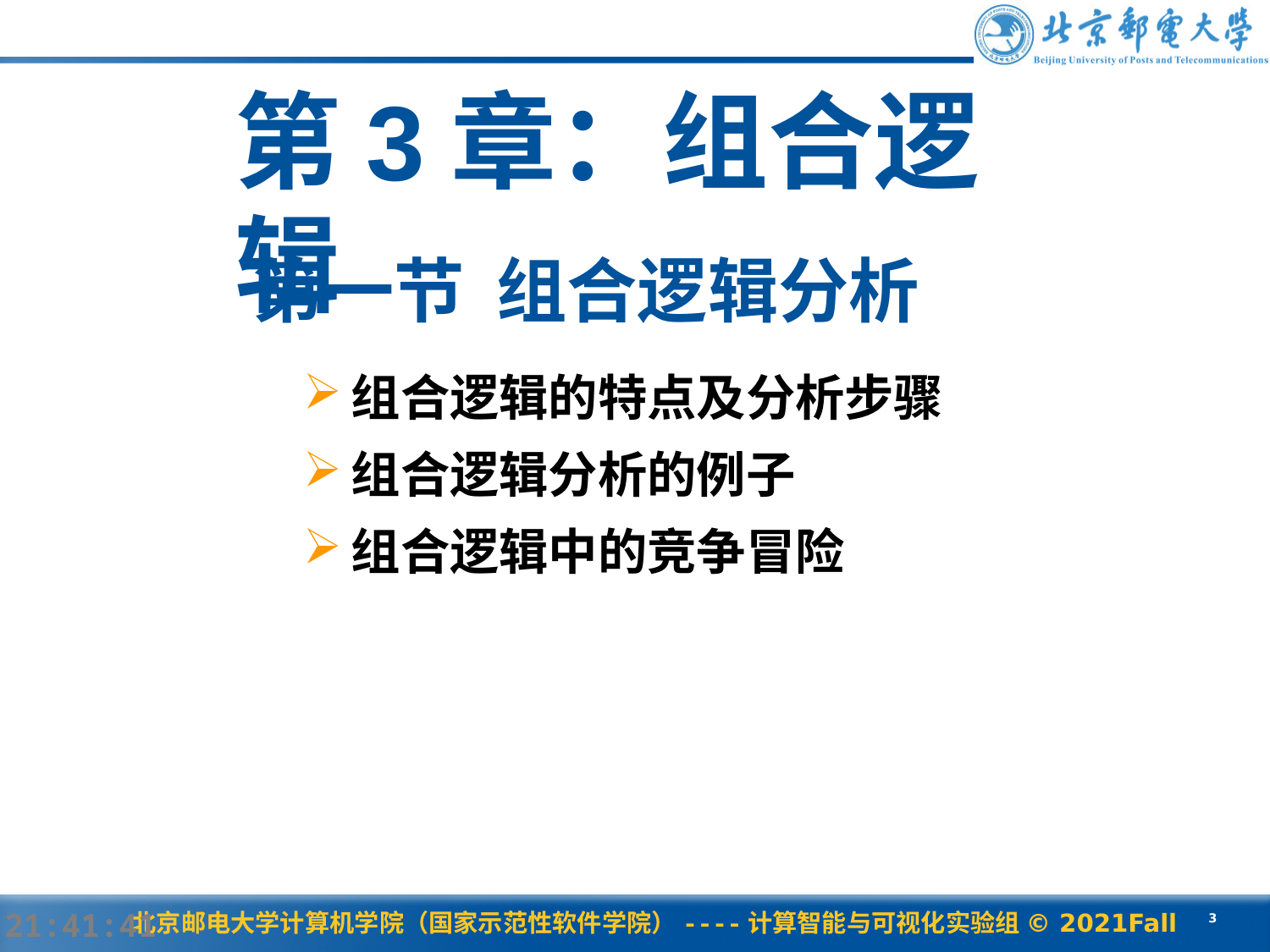

第3章：组合逻辑
# 第一节  组合逻辑分析
组合逻辑的特点及分析步骤
组合逻辑分析的例子
组合逻辑中的竞争冒险